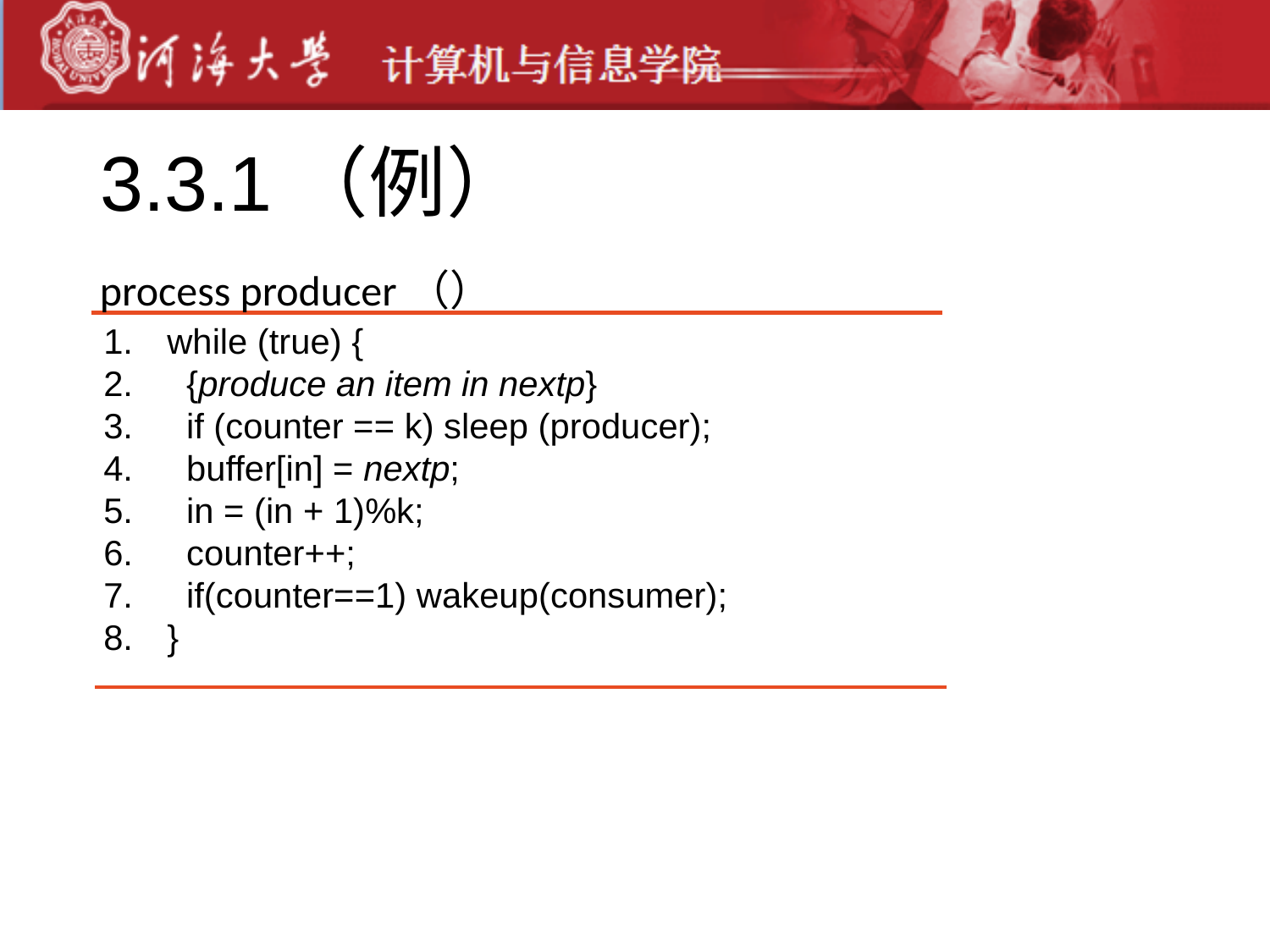

# 3.3.1（例）
process producer（）
while (true) {
  {produce an item in nextp}
  if (counter == k) sleep (producer);
  buffer[in] = nextp;
  in = (in + 1)%k;
  counter++;
  if(counter==1) wakeup(consumer);
}